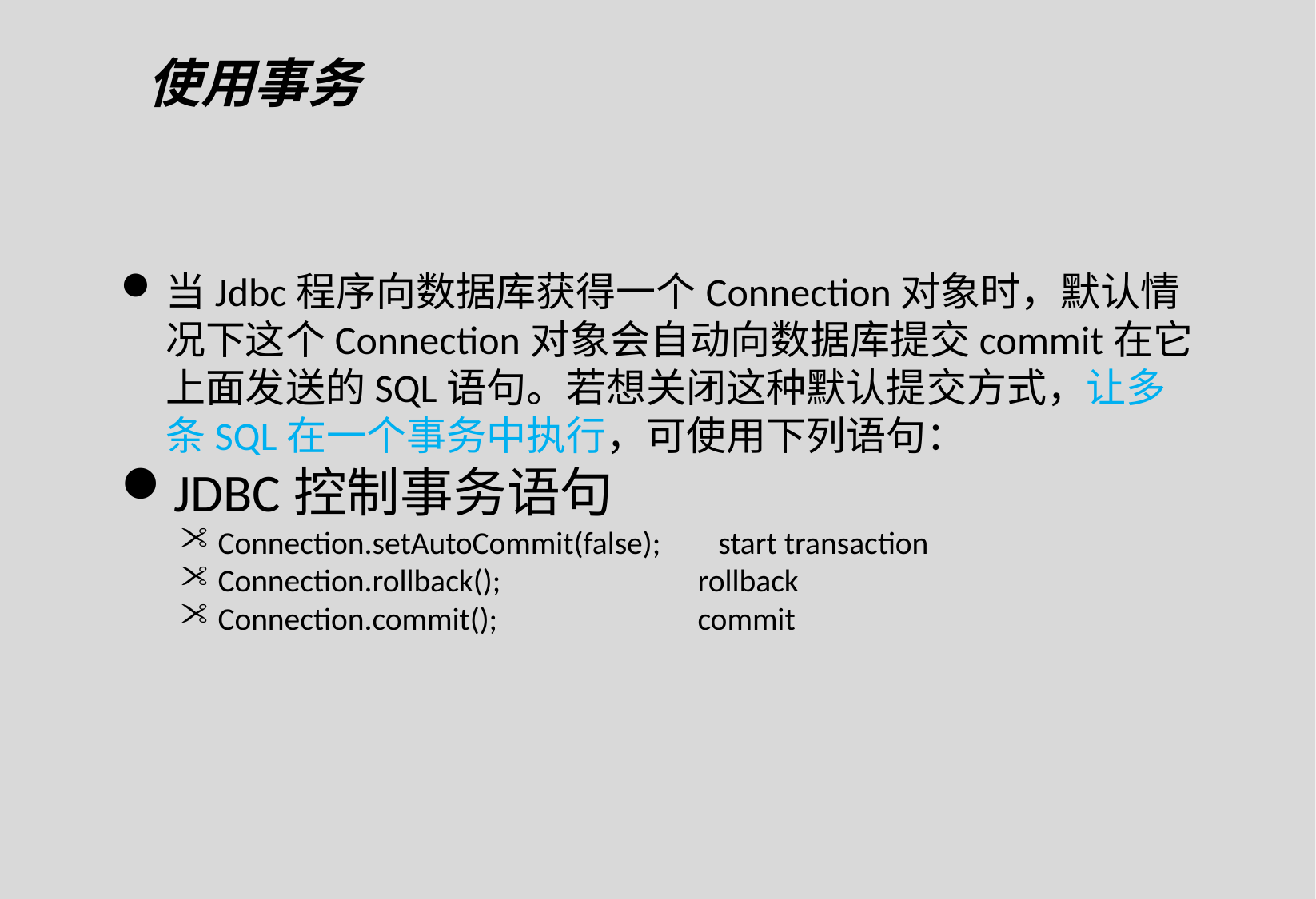

使用事务
当Jdbc程序向数据库获得一个Connection对象时，默认情况下这个Connection对象会自动向数据库提交commit在它上面发送的SQL语句。若想关闭这种默认提交方式，让多条SQL在一个事务中执行，可使用下列语句：
JDBC控制事务语句
Connection.setAutoCommit(false);        start transaction
Connection.rollback();  		rollback
Connection.commit();  		commit